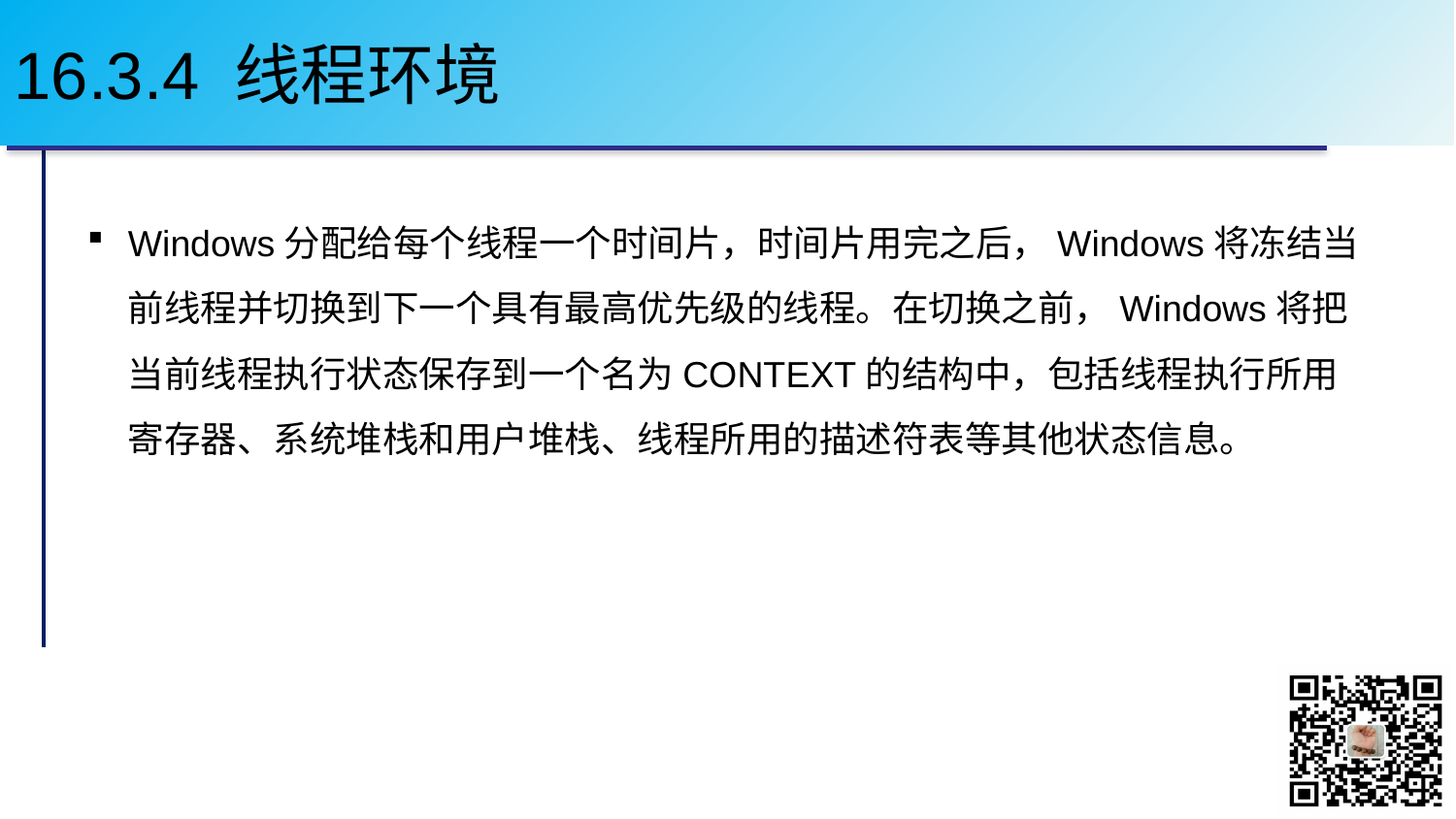

# 16.3.4 线程环境
Windows分配给每个线程一个时间片，时间片用完之后，Windows将冻结当前线程并切换到下一个具有最高优先级的线程。在切换之前，Windows将把当前线程执行状态保存到一个名为CONTEXT的结构中，包括线程执行所用寄存器、系统堆栈和用户堆栈、线程所用的描述符表等其他状态信息。